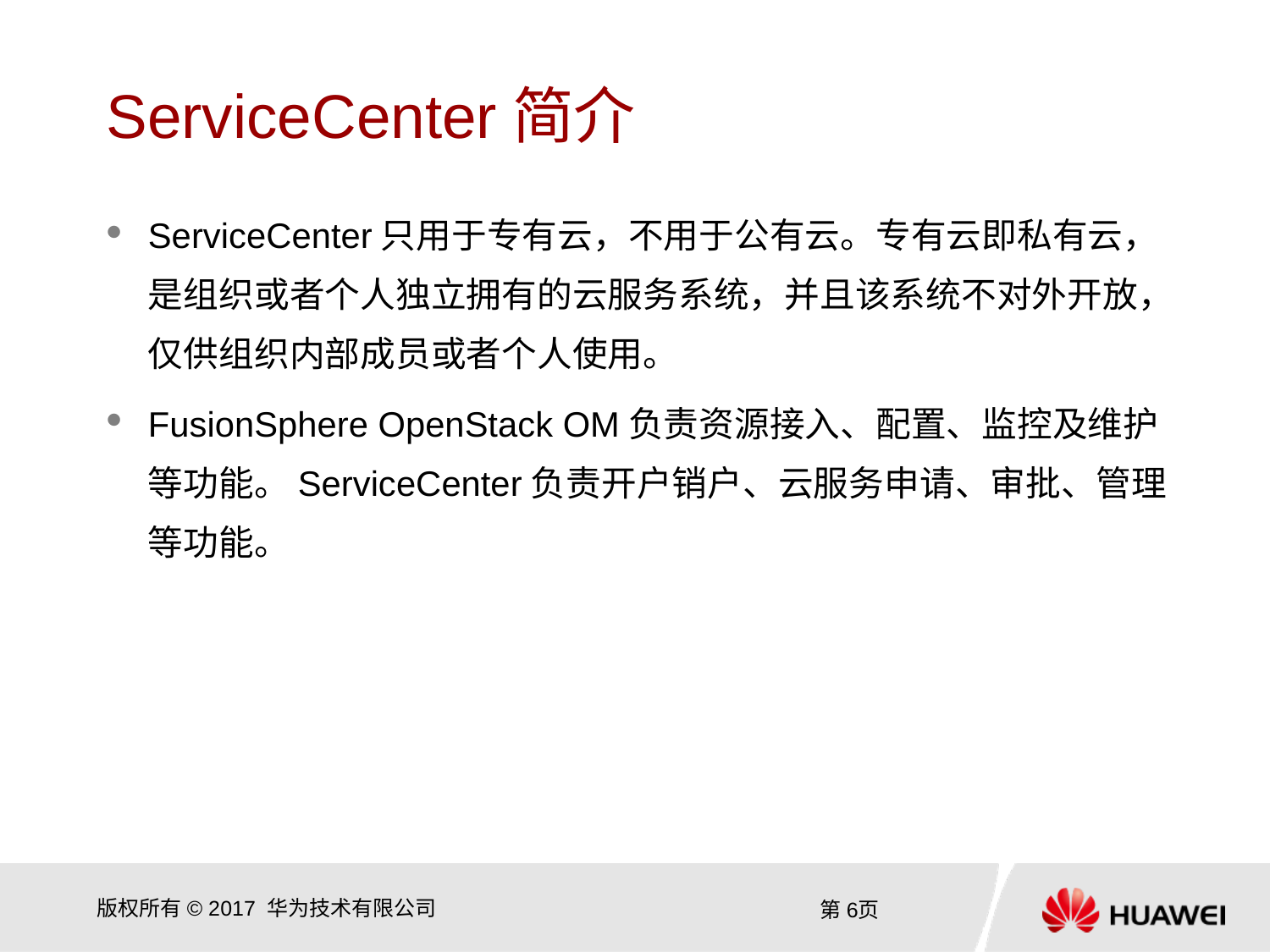

# ServiceCenter简介
ServiceCenter只用于专有云，不用于公有云。专有云即私有云，是组织或者个人独立拥有的云服务系统，并且该系统不对外开放，仅供组织内部成员或者个人使用。
FusionSphere OpenStack OM负责资源接入、配置、监控及维护等功能。ServiceCenter负责开户销户、云服务申请、审批、管理等功能。